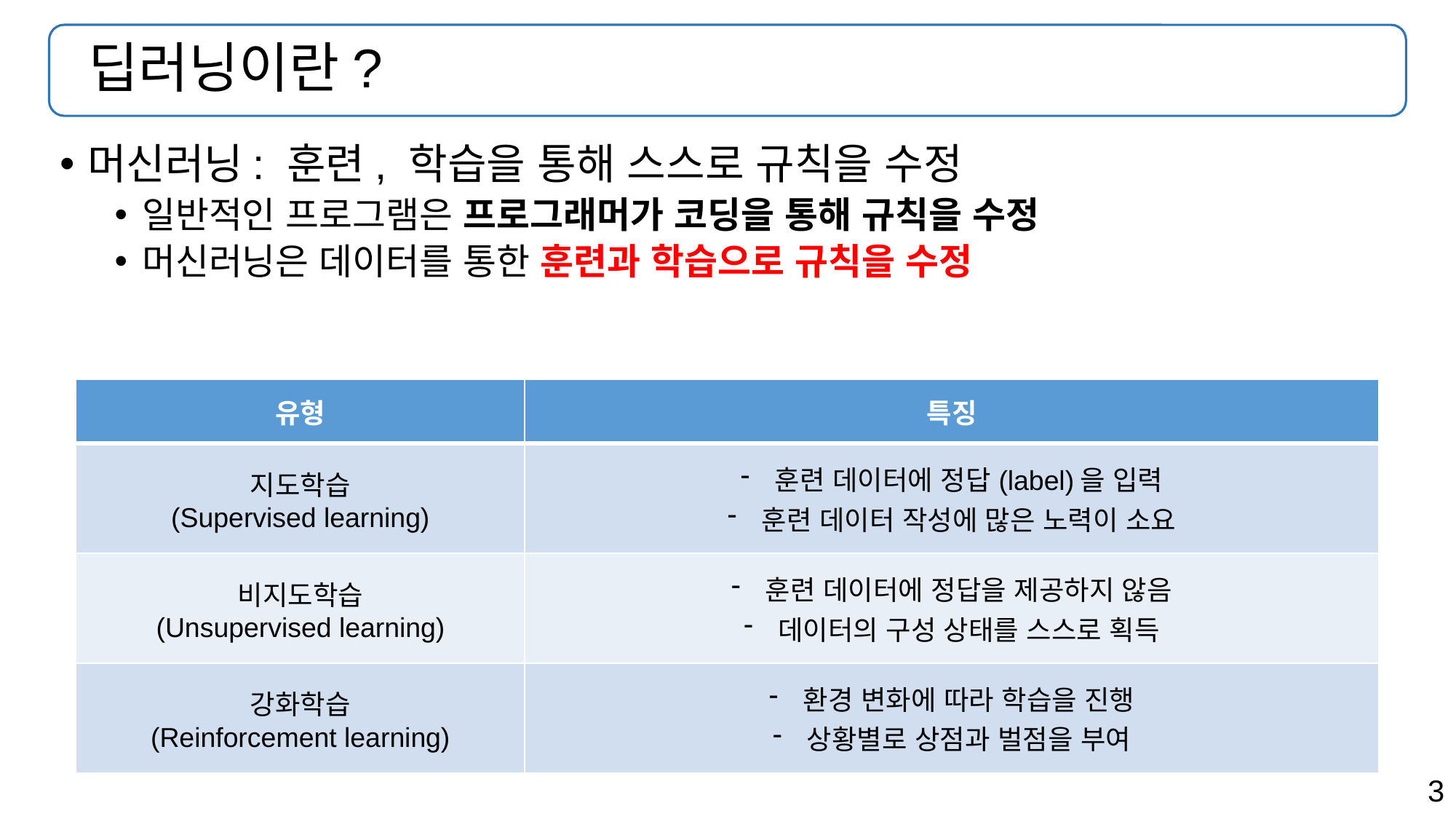

# 딥러닝이란?
머신러닝: 훈련, 학습을 통해 스스로 규칙을 수정
일반적인 프로그램은 프로그래머가 코딩을 통해 규칙을 수정
머신러닝은 데이터를 통한 훈련과 학습으로 규칙을 수정

| 유형 | 특징 |
| --- | --- |
| 지도학습 (Supervised learning) | 훈련 데이터에 정답(label)을 입력 훈련 데이터 작성에 많은 노력이 소요 |
| 비지도학습 (Unsupervised learning) | 훈련 데이터에 정답을 제공하지 않음 데이터의 구성 상태를 스스로 획득 |
| 강화학습 (Reinforcement learning) | 환경 변화에 따라 학습을 진행 상황별로 상점과 벌점을 부여 |